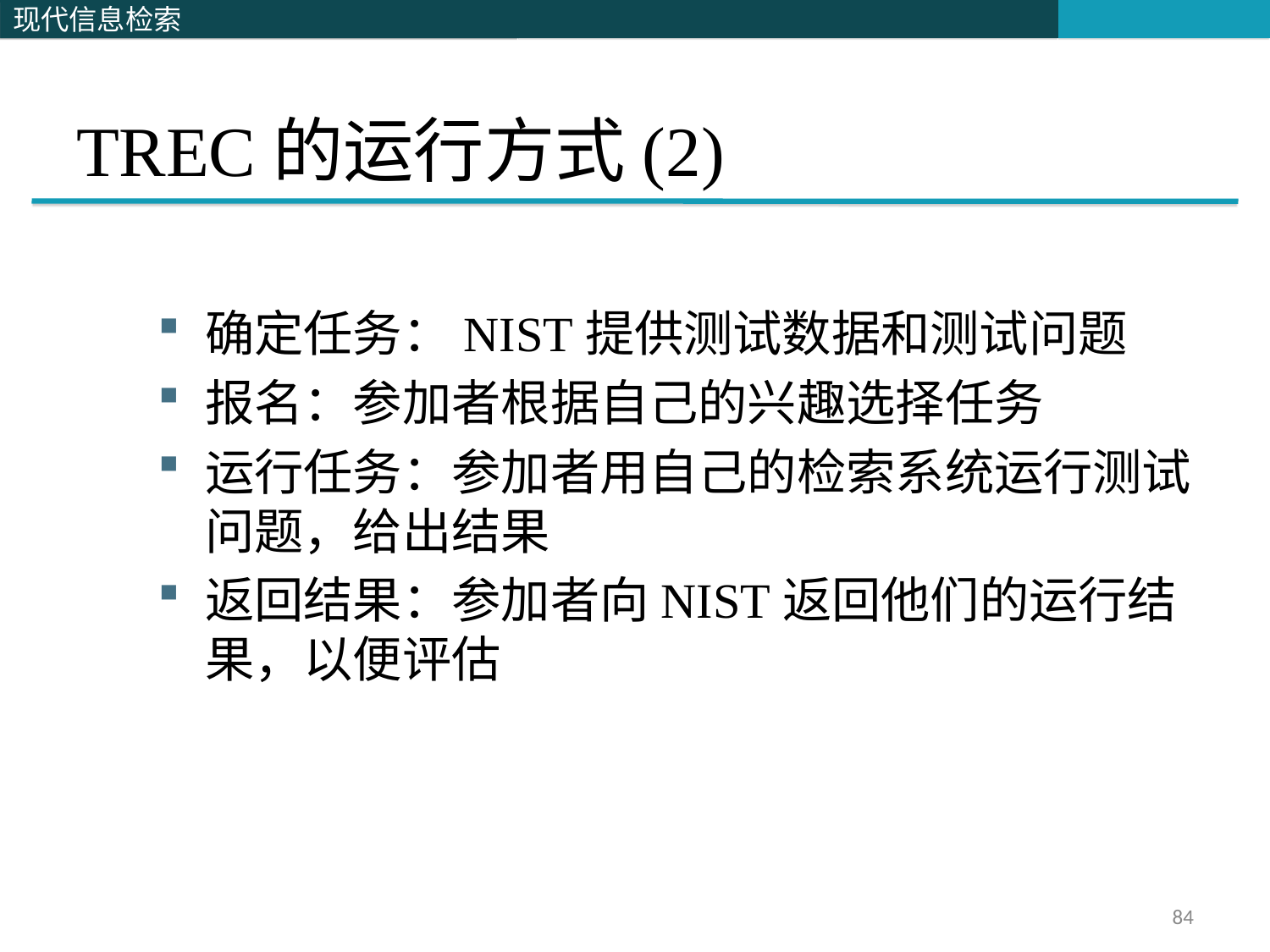

# TREC的运行方式(2)
确定任务：NIST提供测试数据和测试问题
报名：参加者根据自己的兴趣选择任务
运行任务：参加者用自己的检索系统运行测试问题，给出结果
返回结果：参加者向NIST返回他们的运行结果，以便评估

84